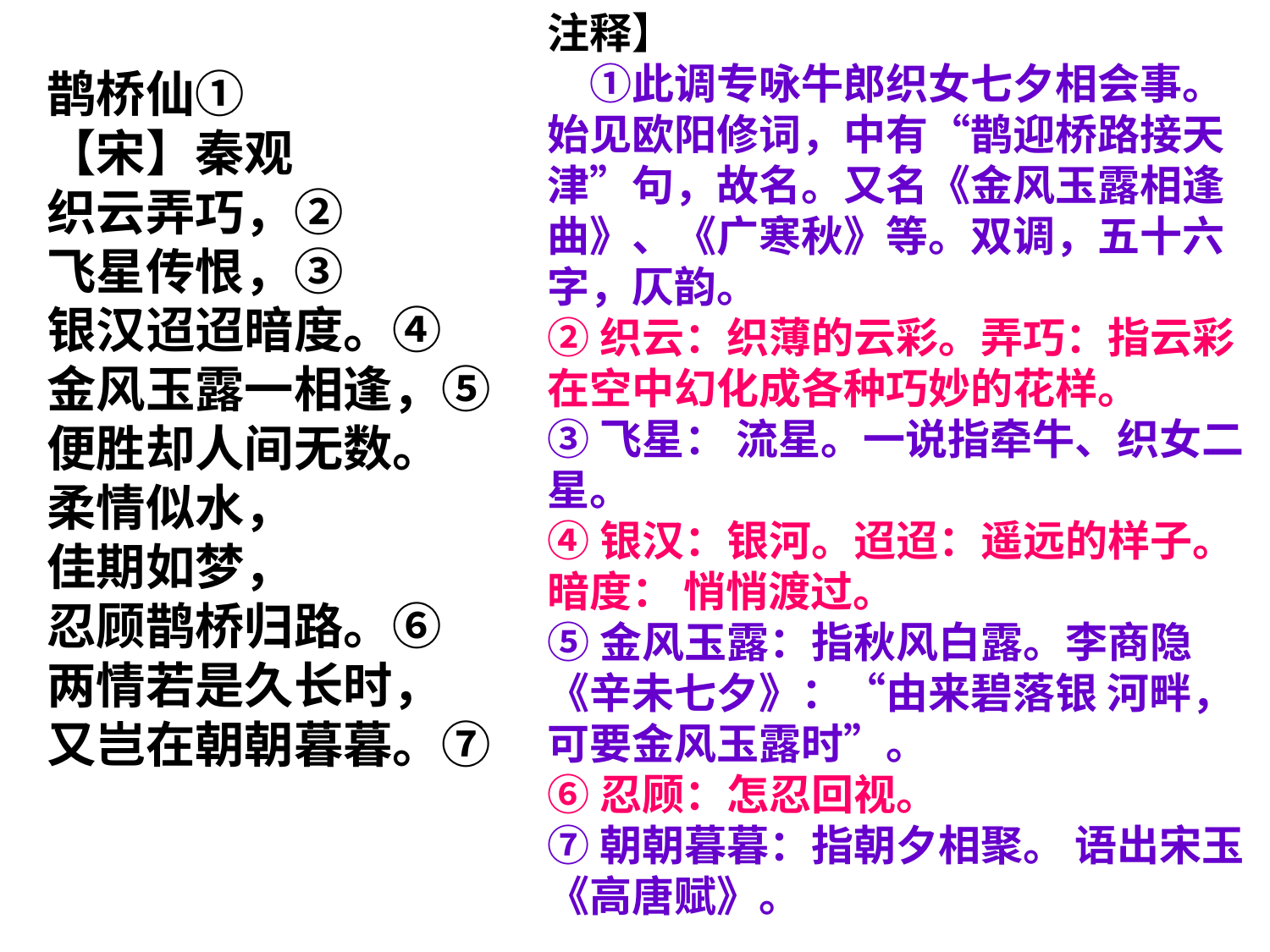

注释】
　①此调专咏牛郎织女七夕相会事。始见欧阳修词，中有“鹊迎桥路接天津”句，故名。又名《金风玉露相逢曲》、《广寒秋》等。双调，五十六字，仄韵。
②织云：织薄的云彩。弄巧：指云彩在空中幻化成各种巧妙的花样。
③飞星： 流星。一说指牵牛、织女二星。
④银汉：银河。迢迢：遥远的样子。暗度： 悄悄渡过。
⑤金风玉露：指秋风白露。李商隐《辛未七夕》：“由来碧落银 河畔，可要金风玉露时”。
⑥忍顾：怎忍回视。
⑦朝朝暮暮：指朝夕相聚。 语出宋玉《高唐赋》。
鹊桥仙①
【宋】秦观
织云弄巧，②
飞星传恨，③
银汉迢迢暗度。④
金风玉露一相逢，⑤
便胜却人间无数。
柔情似水，
佳期如梦，
忍顾鹊桥归路。⑥
两情若是久长时，
又岂在朝朝暮暮。⑦